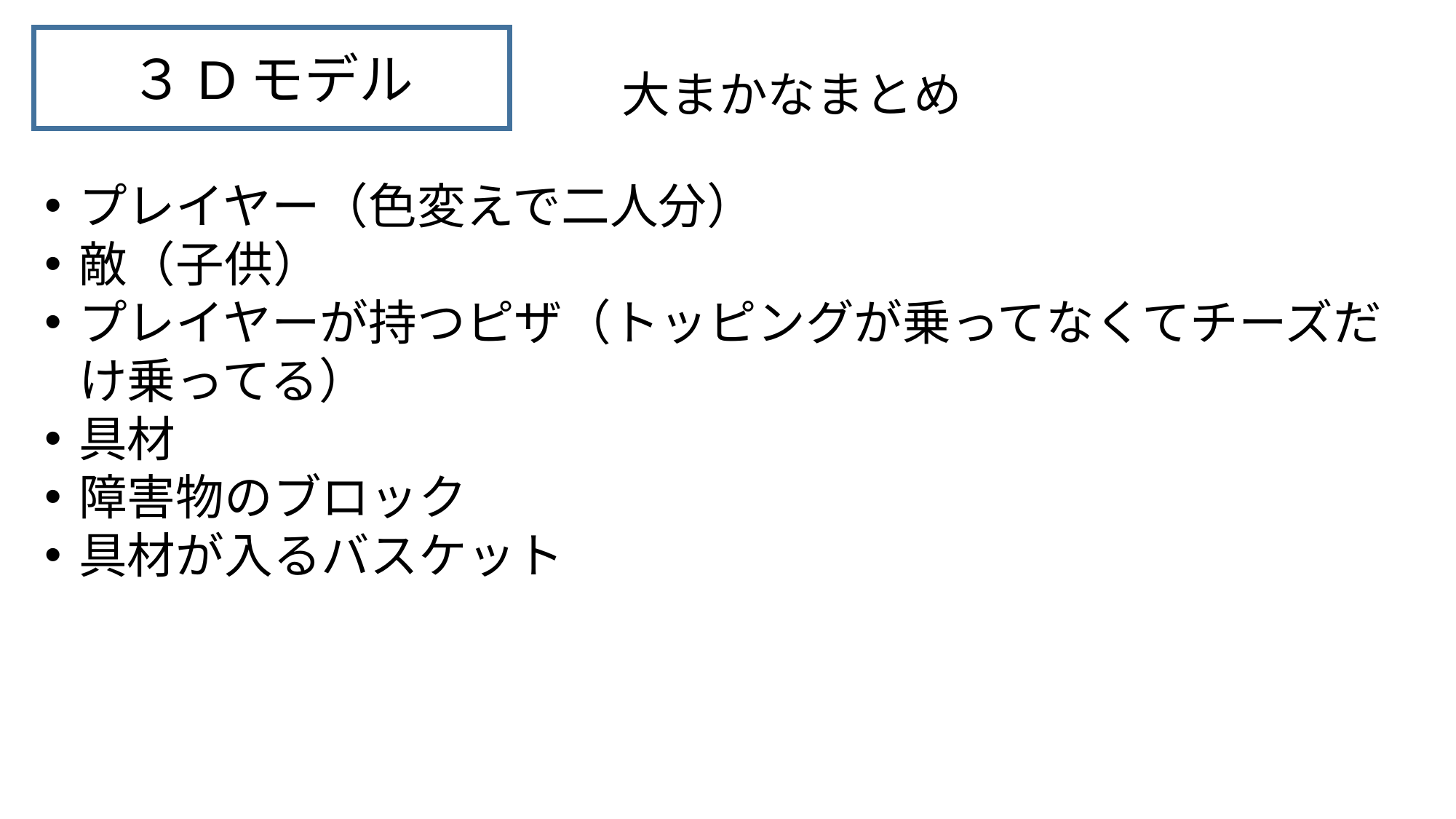

３Dモデル
大まかなまとめ
プレイヤー（色変えで二人分）
敵（子供）
プレイヤーが持つピザ（トッピングが乗ってなくてチーズだけ乗ってる）
具材
障害物のブロック
具材が入るバスケット